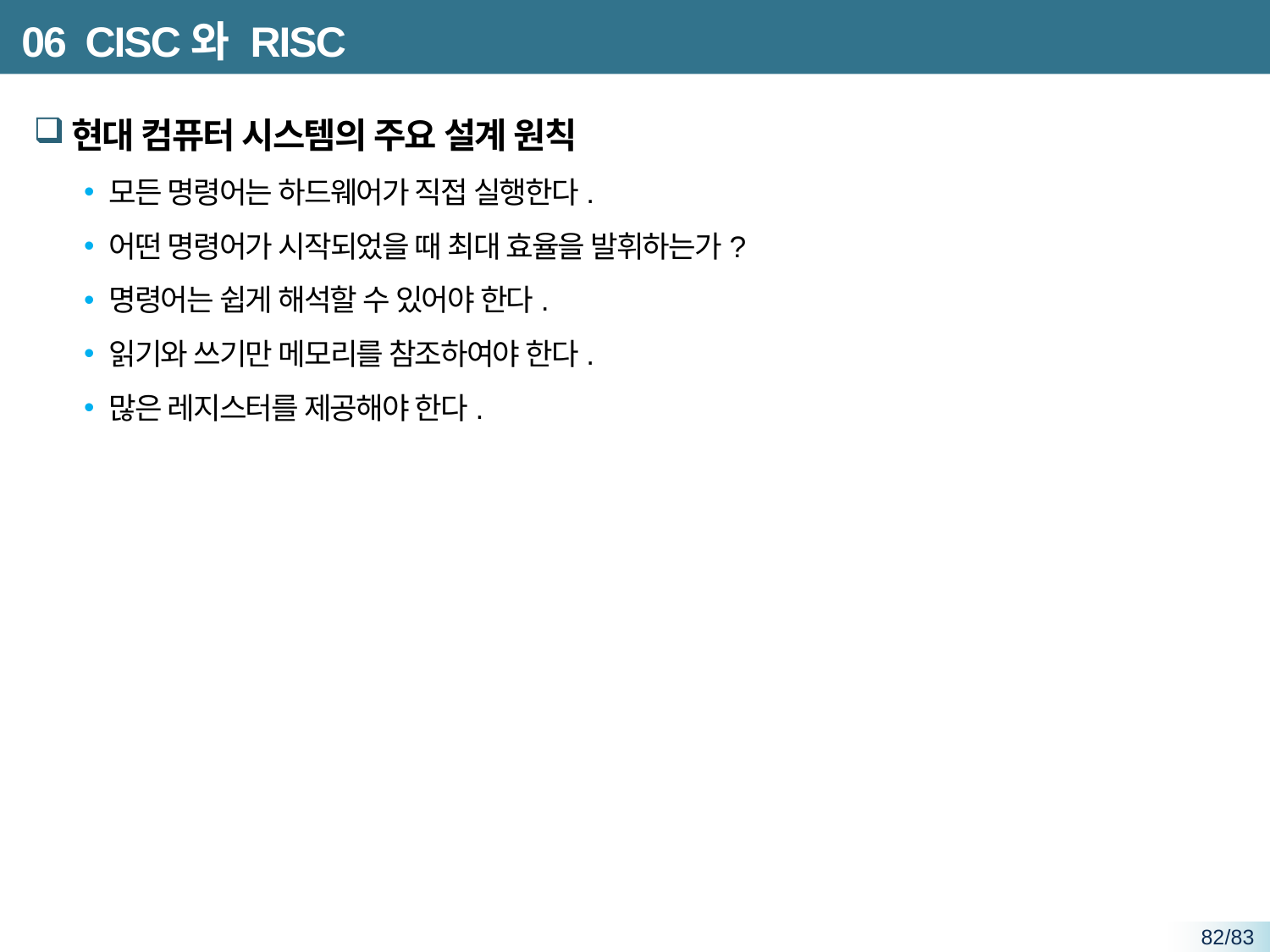

# 06  CISC와 RISC
현대 컴퓨터 시스템의 주요 설계 원칙
모든 명령어는 하드웨어가 직접 실행한다.
어떤 명령어가 시작되었을 때 최대 효율을 발휘하는가?
명령어는 쉽게 해석할 수 있어야 한다.
읽기와 쓰기만 메모리를 참조하여야 한다.
많은 레지스터를 제공해야 한다.